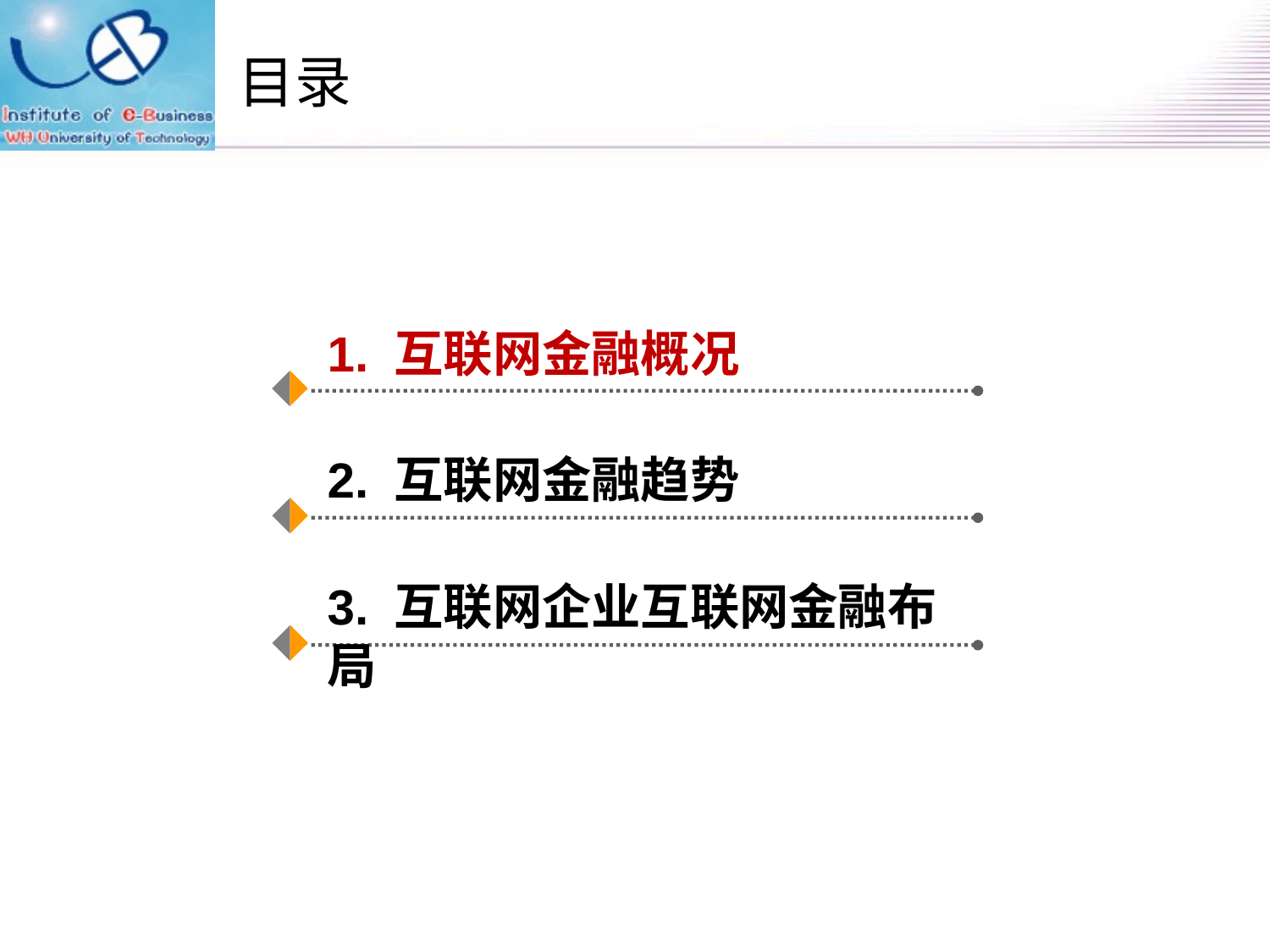

# 目录
1. 互联网金融概况

2. 互联网金融趋势

3. 互联网企业互联网金融布局